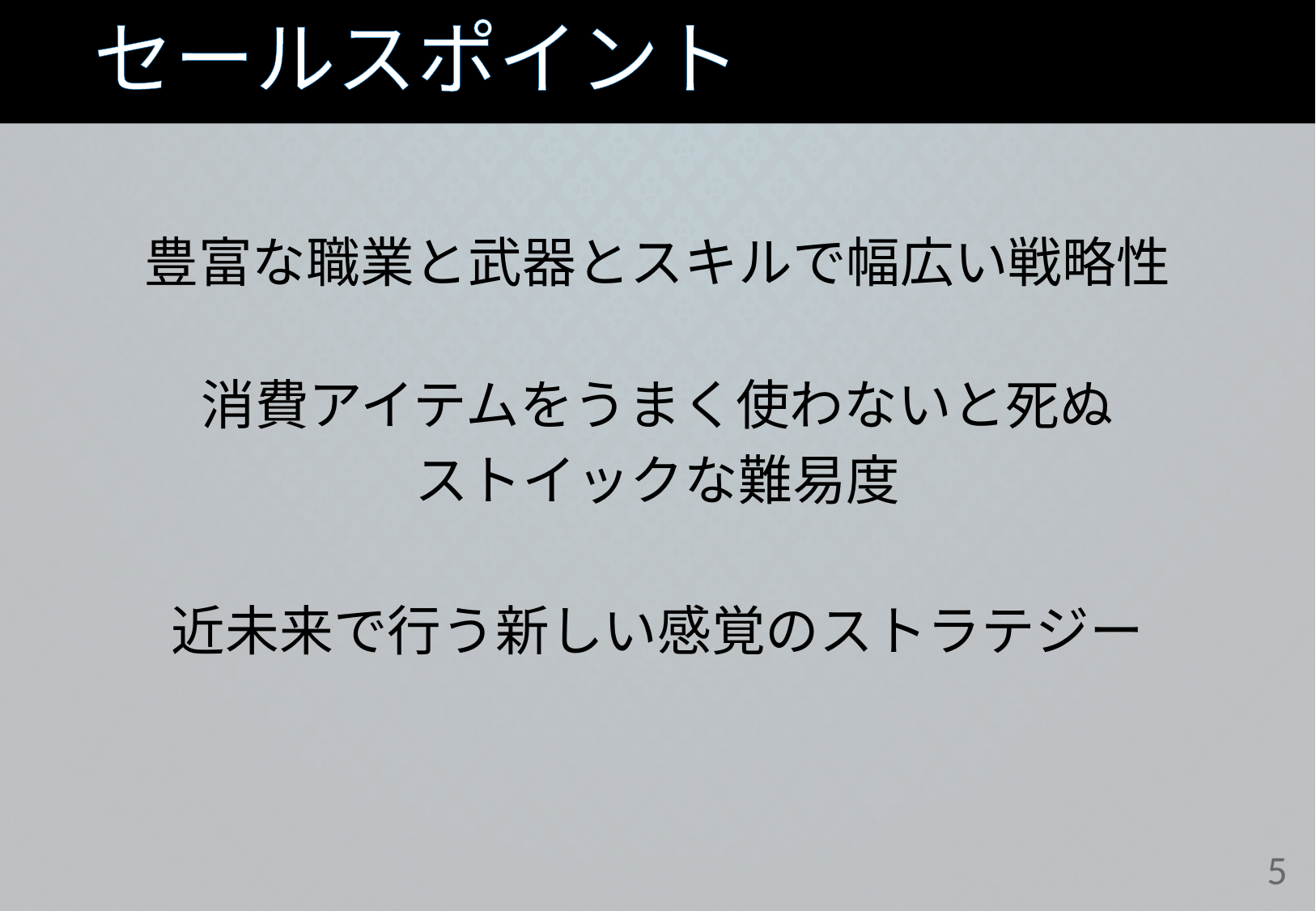

# セールスポイント

豊富な職業と武器とスキルで幅広い戦略性

消費アイテムをうまく使わないと死ぬ
ストイックな難易度

近未来で行う新しい感覚のストラテジー
5